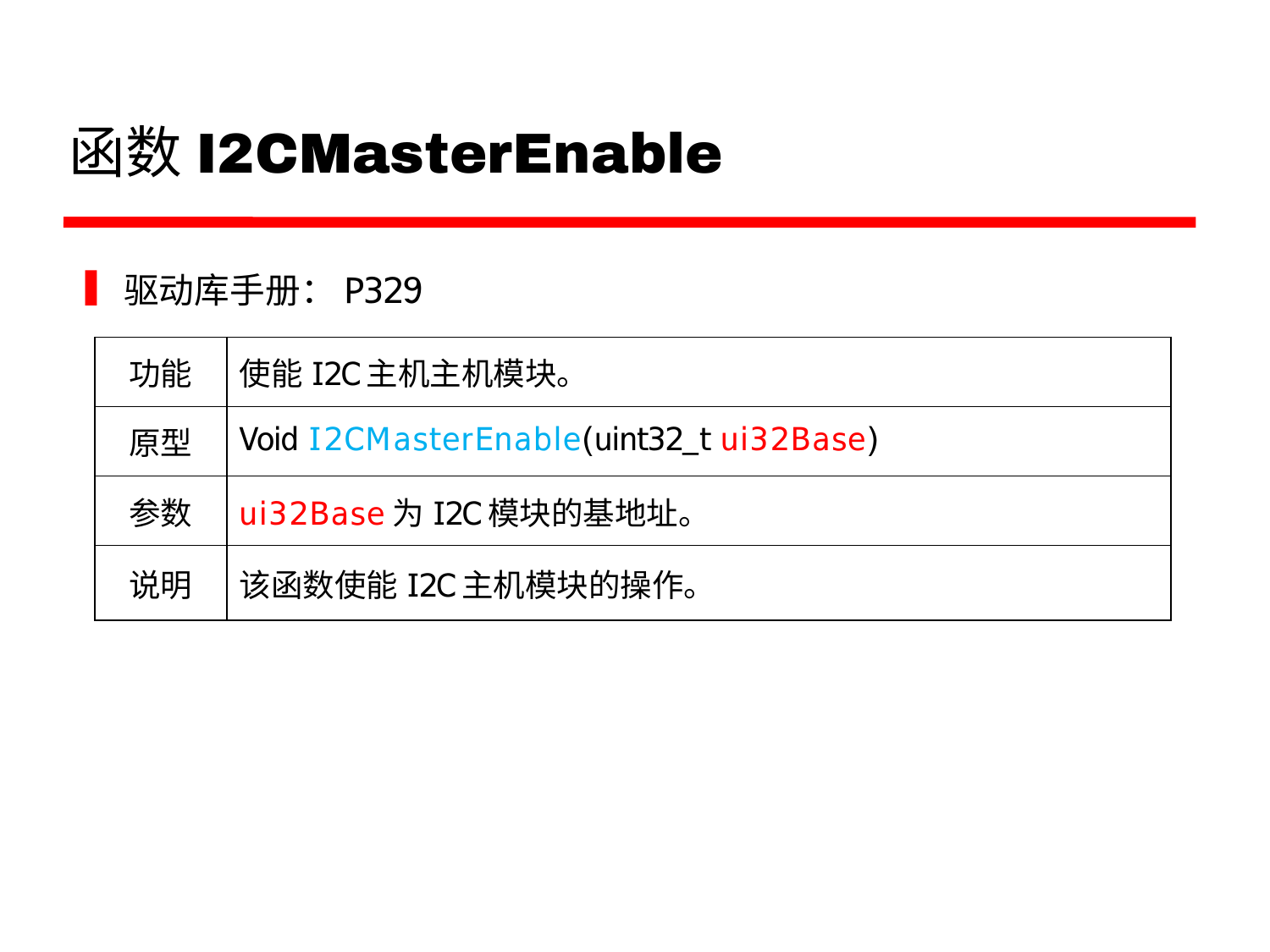

# 函数I2CMasterEnable
驱动库手册：P329
| 功能 | 使能I2C主机主机模块。 |
| --- | --- |
| 原型 | Void I2CMasterEnable(uint32\_t ui32Base) |
| 参数 | ui32Base为I2C模块的基地址。 |
| 说明 | 该函数使能I2C主机模块的操作。 |